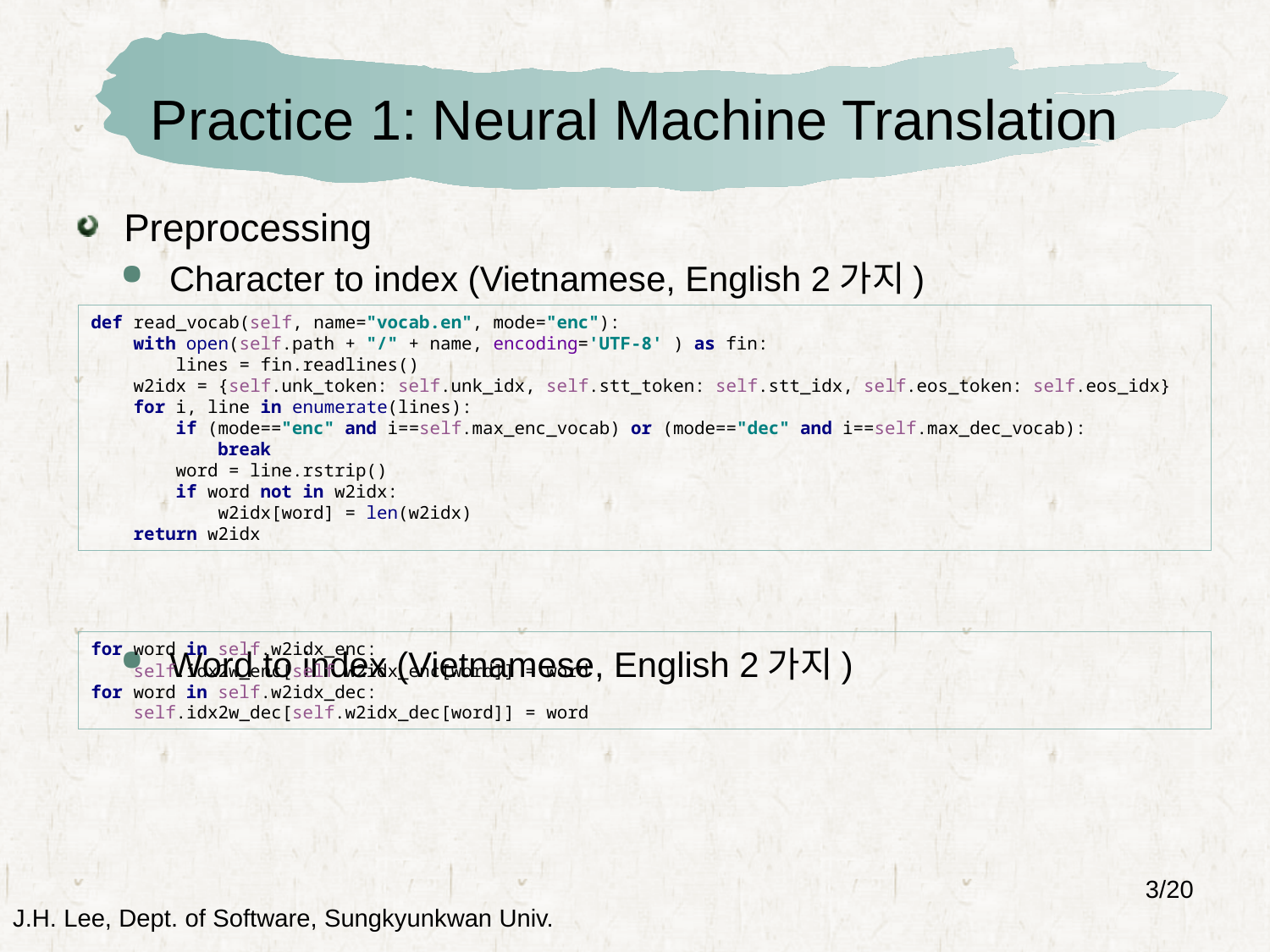

# Practice 1: Neural Machine Translation
Preprocessing
Character to index (Vietnamese, English 2가지)

Word to index (Vietnamese, English 2가지)

def read_vocab(self, name="vocab.en", mode="enc"):
    with open(self.path + "/" + name, encoding='UTF-8' ) as fin:
        lines = fin.readlines()
    w2idx = {self.unk_token: self.unk_idx, self.stt_token: self.stt_idx, self.eos_token: self.eos_idx}
    for i, line in enumerate(lines):
        if (mode=="enc" and i==self.max_enc_vocab) or (mode=="dec" and i==self.max_dec_vocab):
            break
        word = line.rstrip()
        if word not in w2idx:
            w2idx[word] = len(w2idx)
    return w2idx
for word in self.w2idx_enc:
    self.idx2w_enc[self.w2idx_enc[word]] = word
for word in self.w2idx_dec:
    self.idx2w_dec[self.w2idx_dec[word]] = word
3/20
J.H. Lee, Dept. of Software, Sungkyunkwan Univ.